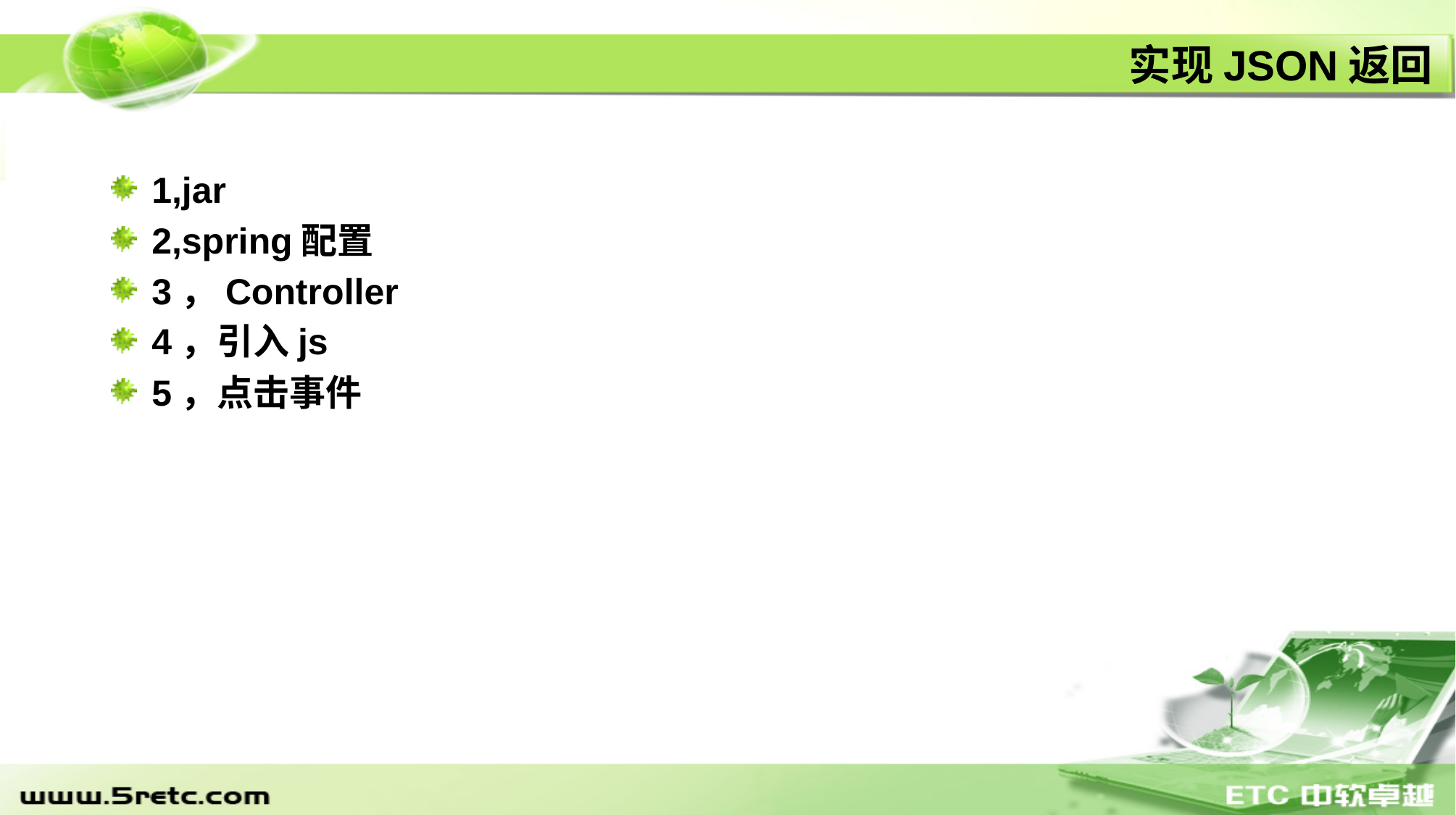

# 实现JSON返回
1,jar
2,spring配置
3，Controller
4，引入js
5，点击事件